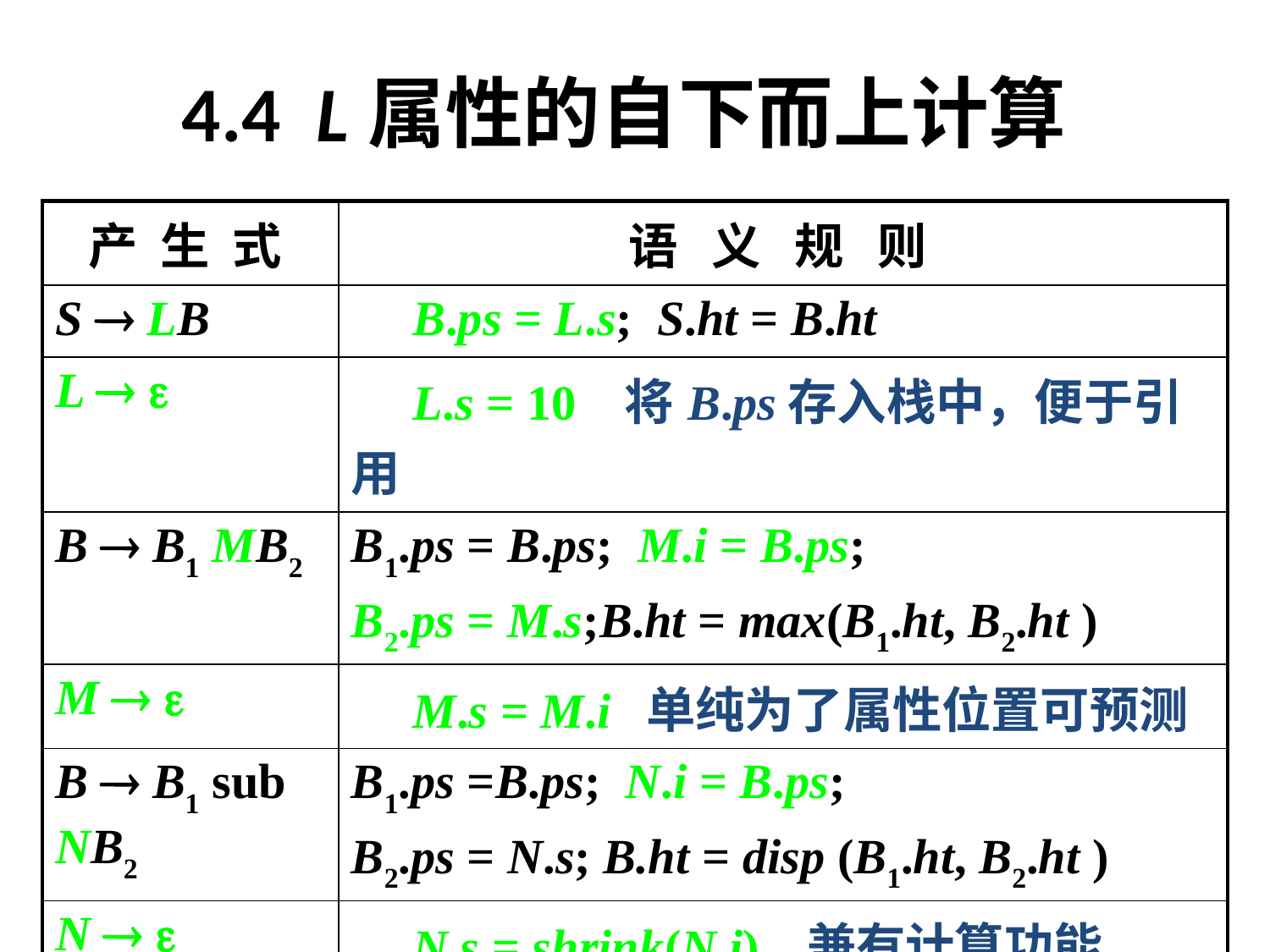

# 4.4  L属性的自下而上计算
| 产 生 式 | 语 义 规 则 |
| --- | --- |
| S → LB | B.ps = L.s; S.ht = B.ht |
| L → ε | L.s = 10 将B.ps存入栈中，便于引用 |
| B → B1 MB2 | B1.ps = B.ps; M.i = B.ps; B2.ps = M.s;B.ht = max(B1.ht, B2.ht ) |
| M → ε | M.s = M.i 单纯为了属性位置可预测 |
| B → B1 sub NB2 | B1.ps =B.ps; N.i = B.ps; B2.ps = N.s; B.ht = disp (B1.ht, B2.ht ) |
| N → ε | N.s = shrink(N.i) 兼有计算功能 |
| B → text | B.ht = text.h × B.ps |